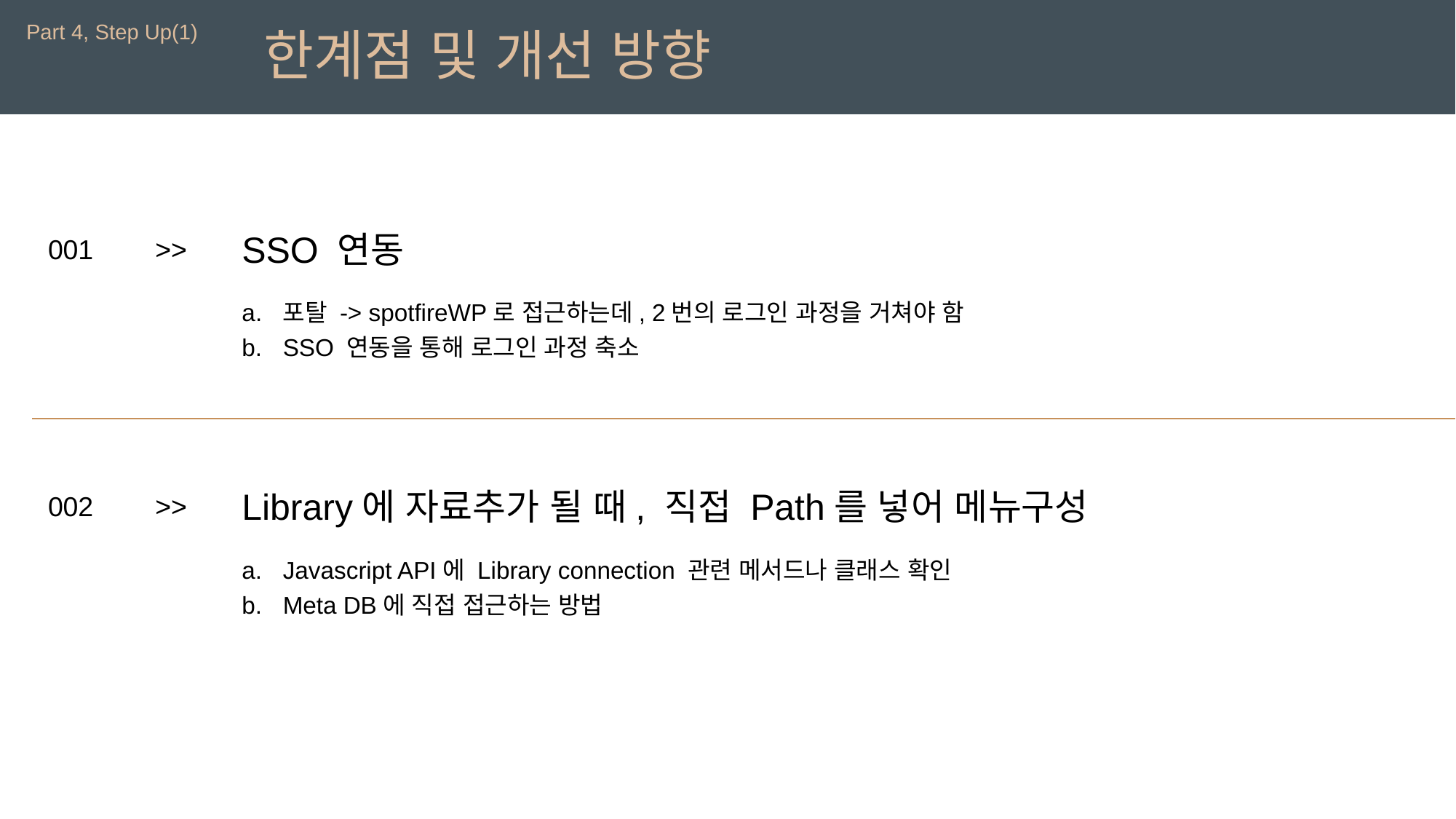

Part 4, Step Up(1)

한계점 및 개선 방향
Part 2, 프로그램 기획
기획의도
SSO 연동
001
>>
포탈 -> spotfireWP로 접근하는데, 2번의 로그인 과정을 거쳐야 함
SSO 연동을 통해 로그인 과정 축소
Library에 자료추가 될 때, 직접 Path를 넣어 메뉴구성
002
>>
Javascript API에 Library connection 관련 메서드나 클래스 확인
Meta DB에 직접 접근하는 방법